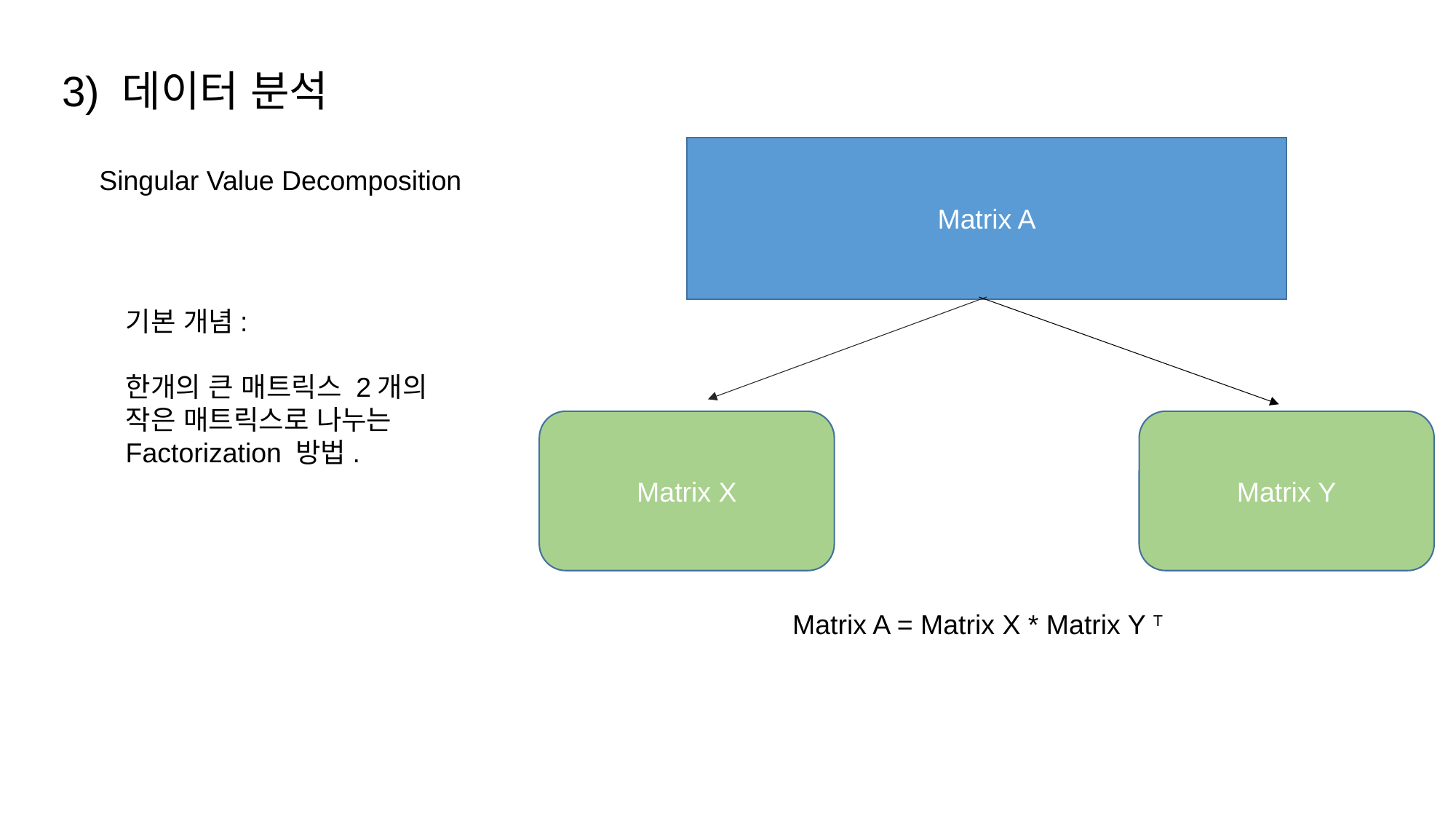

3) 데이터 분석
Matrix A
Singular Value Decomposition
기본 개념:

한개의 큰 매트릭스 2개의
작은 매트릭스로 나누는
Factorization 방법.
Matrix X
Matrix Y
Matrix A = Matrix X * Matrix Y T